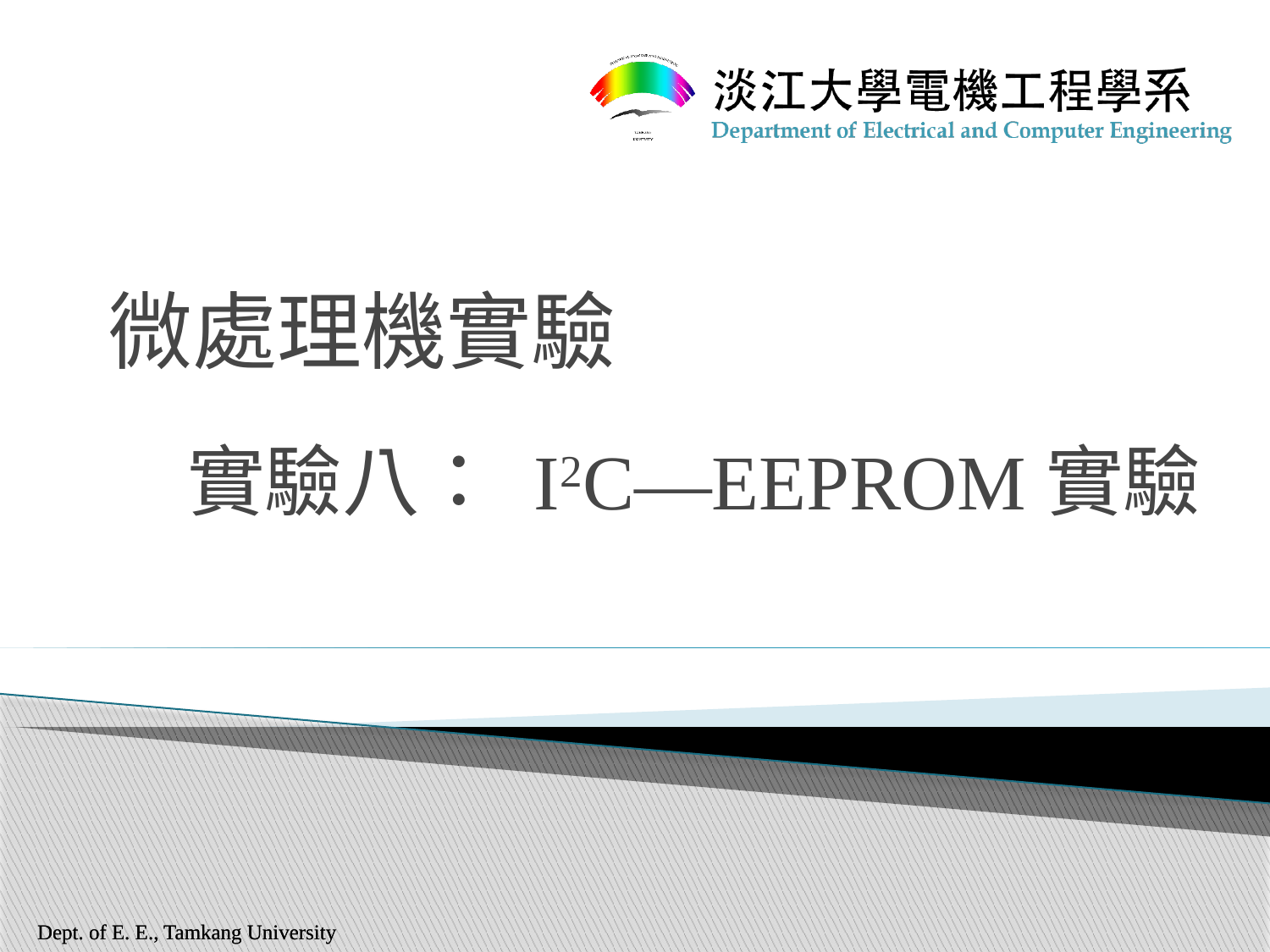

# 微處理機實驗
實驗八： I2C—EEPROM實驗
Dept. of E. E., Tamkang University